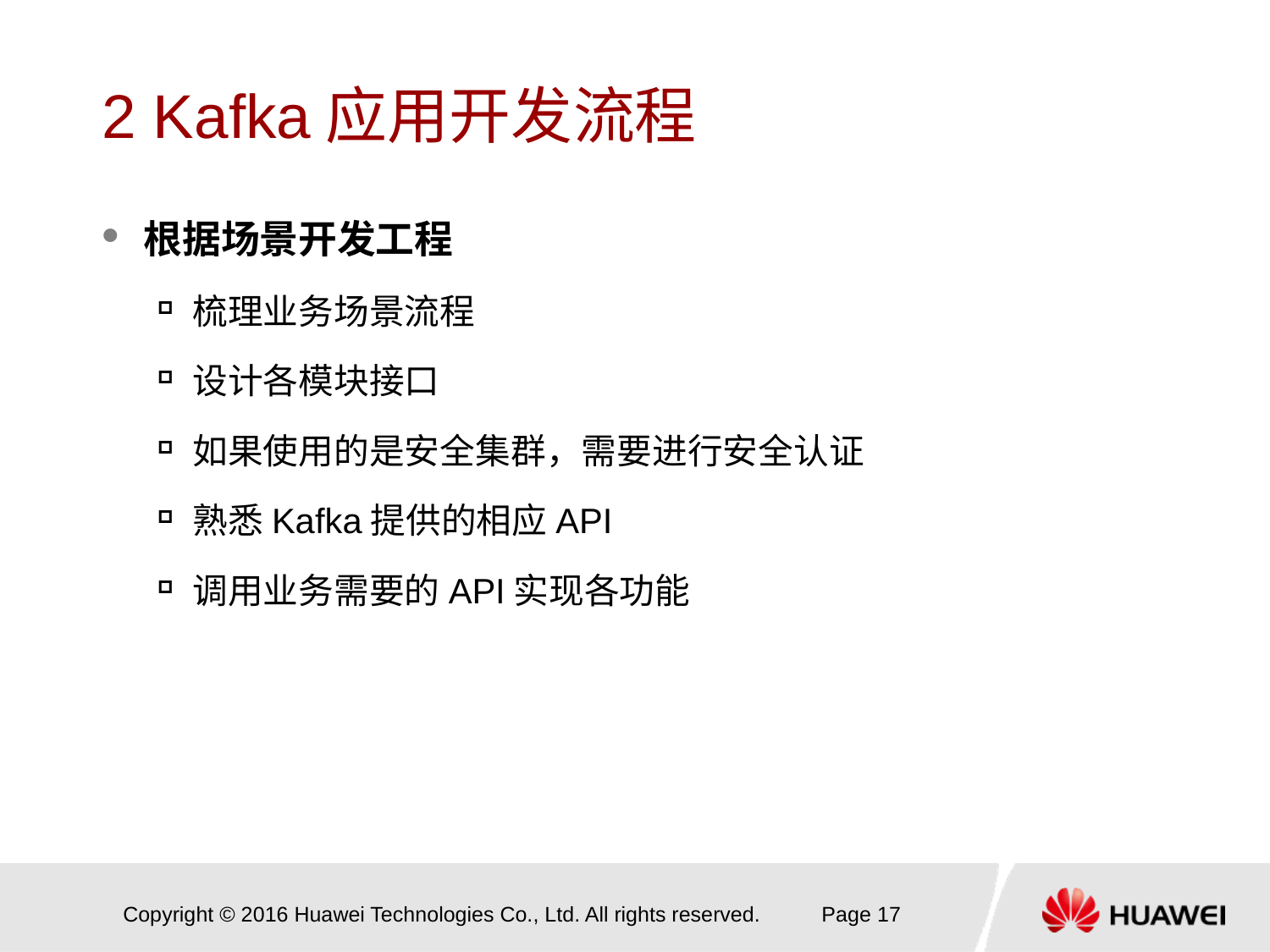

# 2 Kafka应用开发流程
根据场景开发工程
梳理业务场景流程
设计各模块接口
如果使用的是安全集群，需要进行安全认证
熟悉Kafka提供的相应API
调用业务需要的API实现各功能